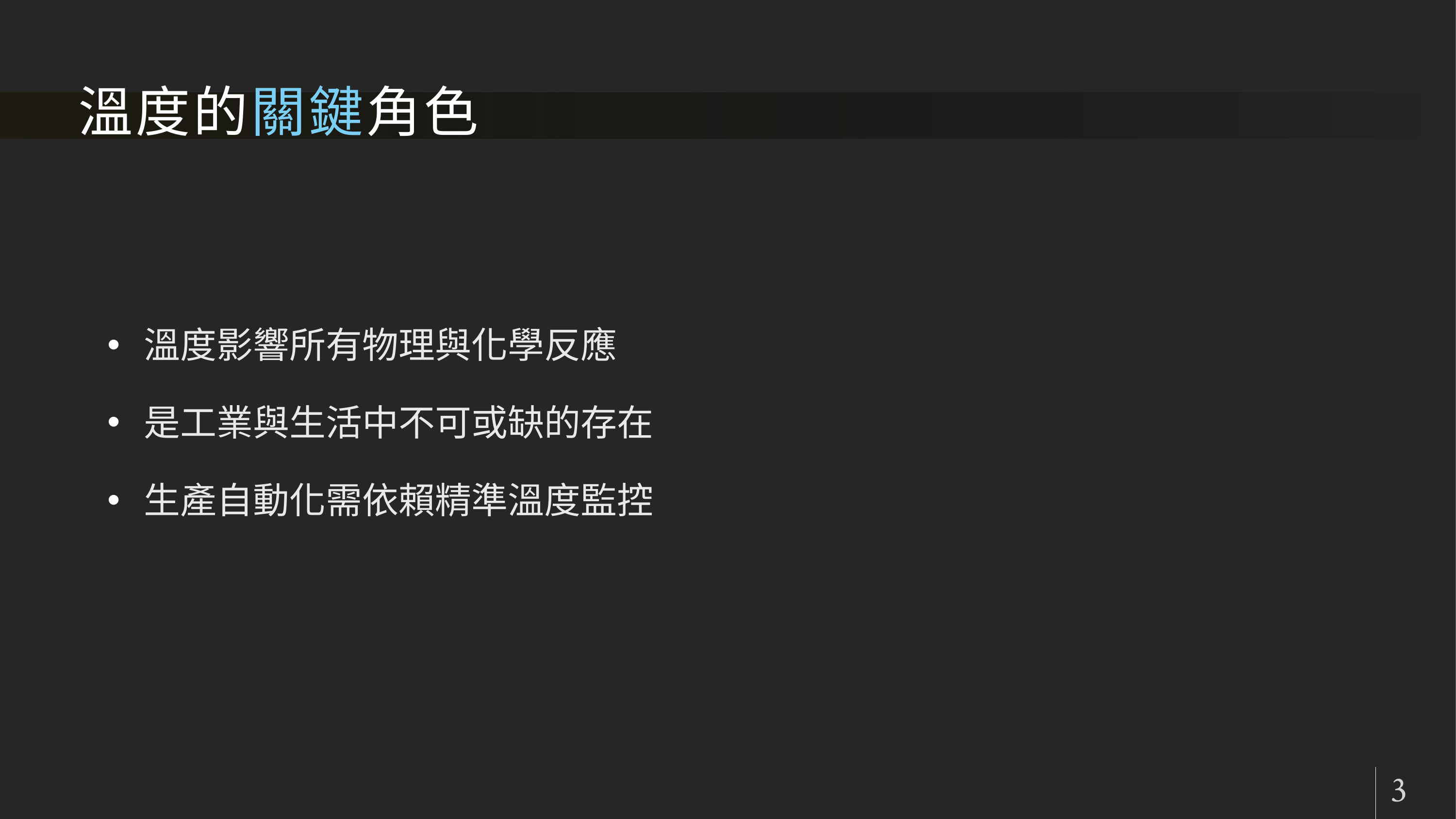

# 溫度的關鍵角色
溫度影響所有物理與化學反應
是工業與生活中不可或缺的存在
生產自動化需依賴精準溫度監控

3